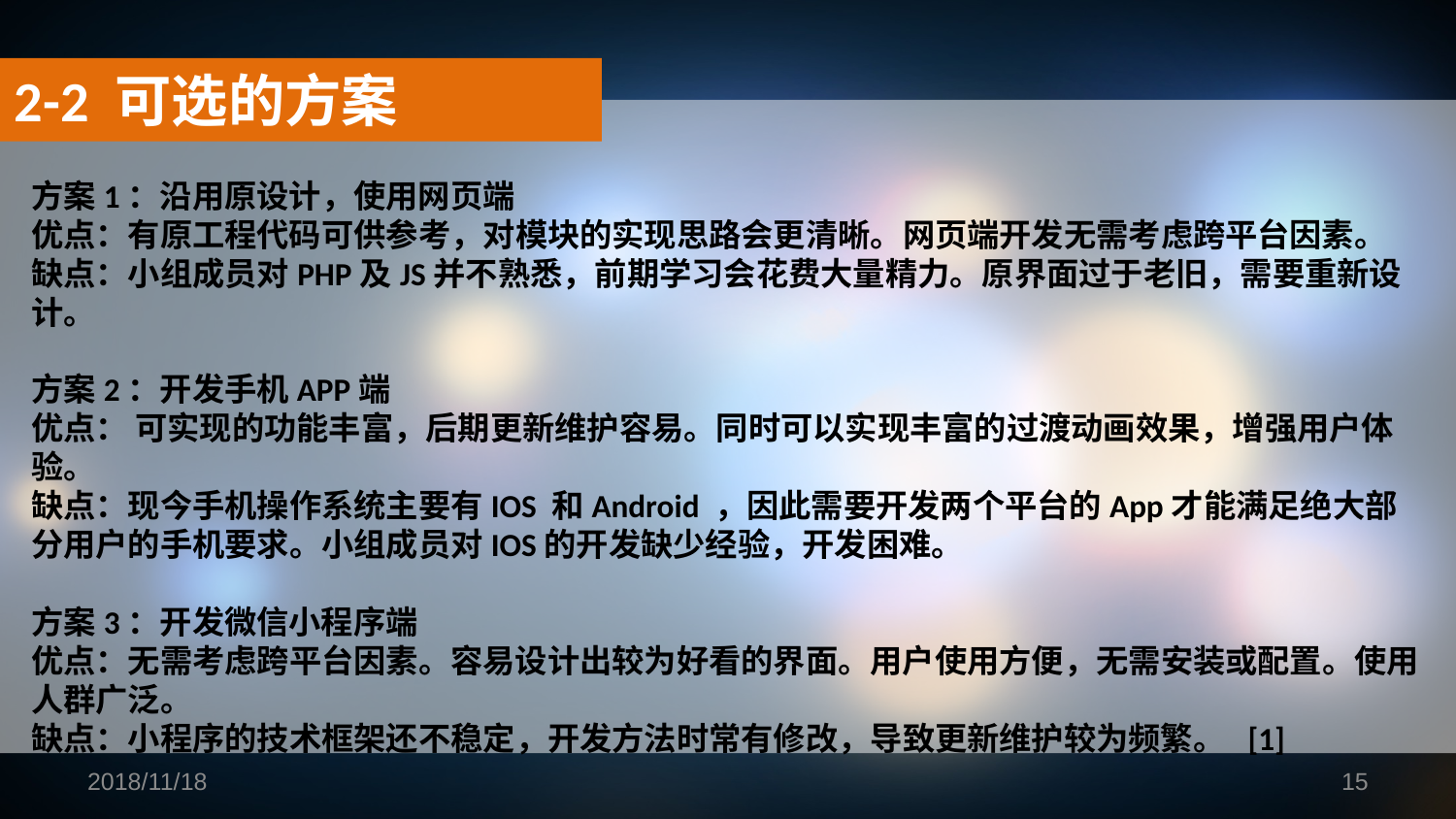

2-2 可选的方案

方案1：沿用原设计，使用网页端
优点：有原工程代码可供参考，对模块的实现思路会更清晰。网页端开发无需考虑跨平台因素。
缺点：小组成员对PHP及JS并不熟悉，前期学习会花费大量精力。原界面过于老旧，需要重新设计。

方案2：开发手机APP端
优点： 可实现的功能丰富，后期更新维护容易。同时可以实现丰富的过渡动画效果，增强用户体验。
缺点：现今手机操作系统主要有IOS 和Android ，因此需要开发两个平台的App才能满足绝大部分用户的手机要求。小组成员对IOS的开发缺少经验，开发困难。

方案3：开发微信小程序端
优点：无需考虑跨平台因素。容易设计出较为好看的界面。用户使用方便，无需安装或配置。使用人群广泛。
缺点：小程序的技术框架还不稳定，开发方法时常有修改，导致更新维护较为频繁。  [1]
2018/11/18
15